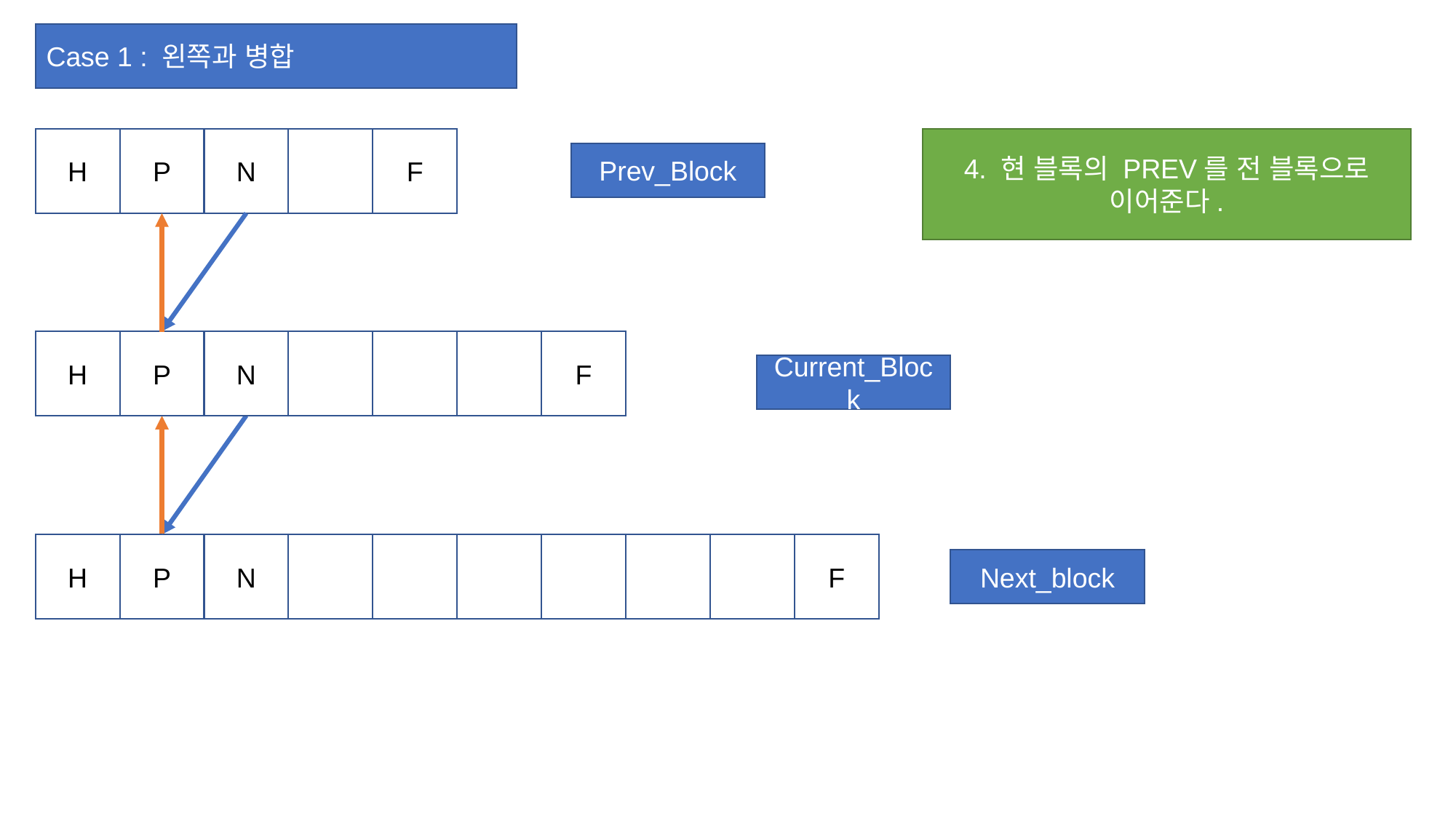

Case 1 : 왼쪽과 병합
H
P
N

F
4. 현 블록의 PREV를 전 블록으로 이어준다.
Prev_Block
H
P
N

F
Current_Block
H
P
N

F
Next_block